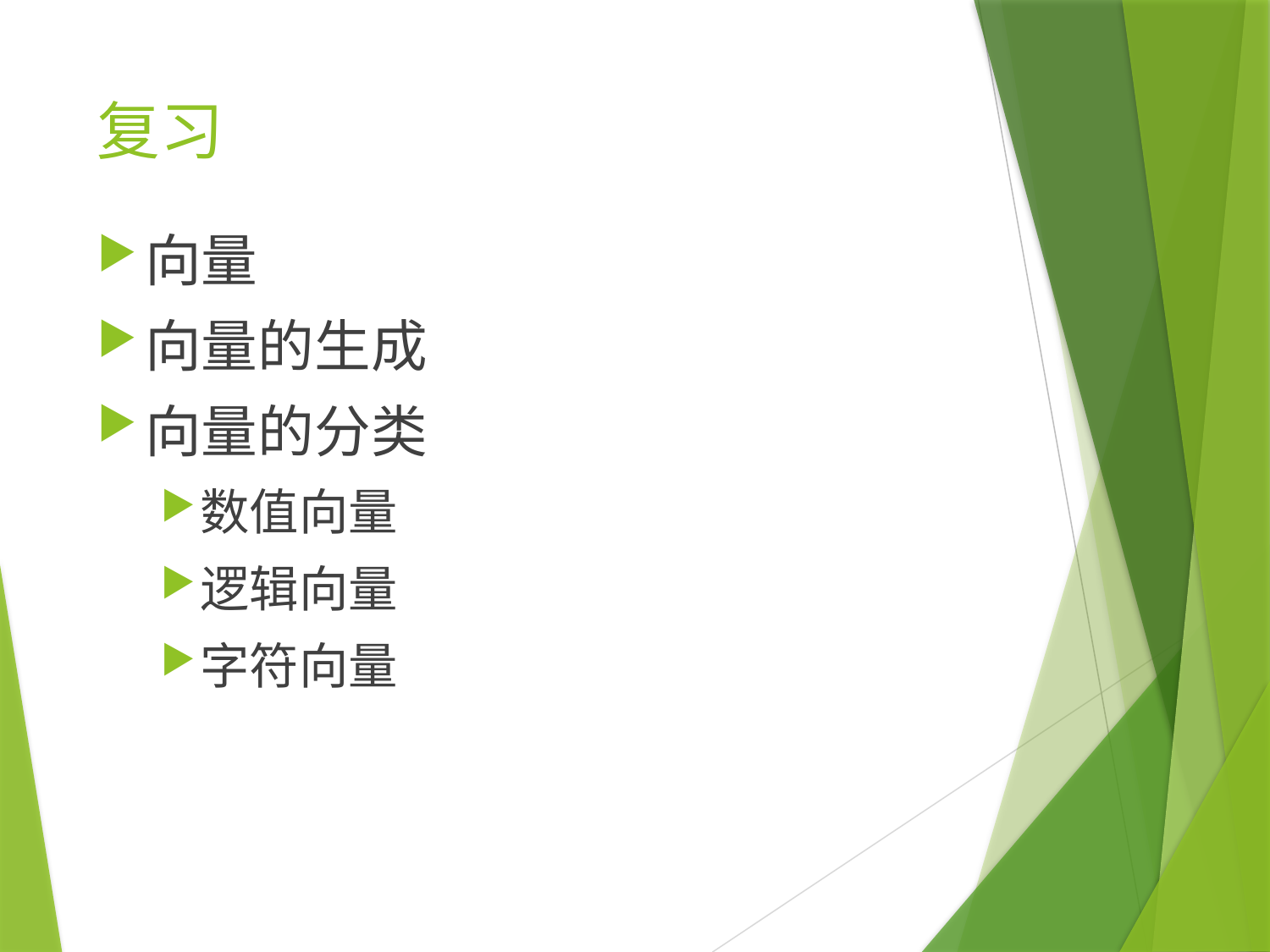

# 复习
向量
向量的生成
向量的分类
数值向量
逻辑向量
字符向量